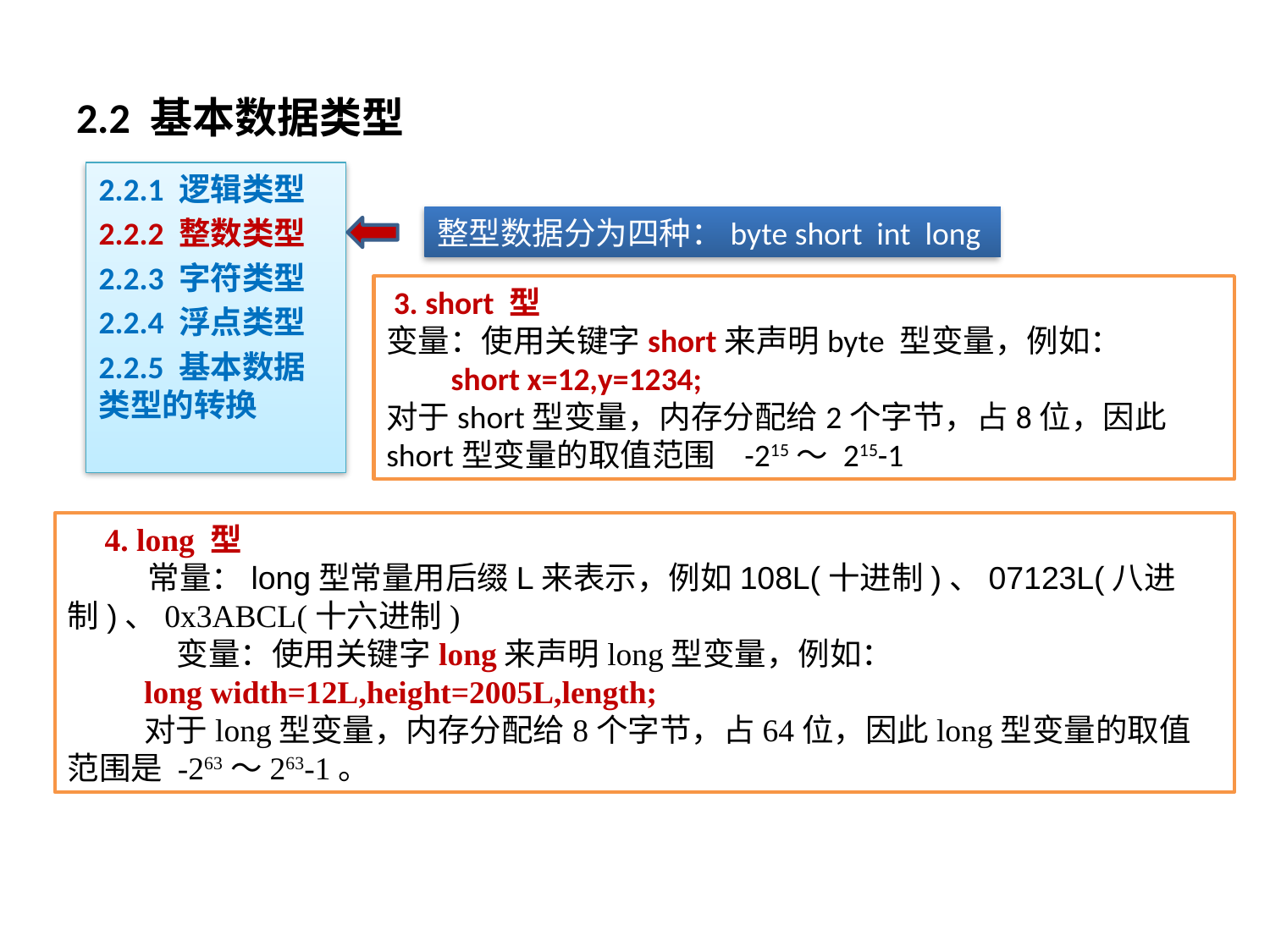

# 2.2 基本数据类型
2.2.1 逻辑类型
2.2.2 整数类型
2.2.3 字符类型
2.2.4 浮点类型
2.2.5 基本数据类型的转换

整型数据分为四种：byte short  int  long

 3. short 型
变量：使用关键字short来声明byte 型变量，例如：
         short x=12,y=1234;
对于short型变量，内存分配给2个字节，占8位，因此short型变量的取值范围   -215～ 215-1
4. long 型
     常量：long型常量用后缀L来表示，例如108L(十进制)、07123L(八进制)、0x3ABCL(十六进制)
         变量：使用关键字long来声明long型变量，例如：
long width=12L,height=2005L,length;
对于long型变量，内存分配给8个字节，占64位，因此long型变量的取值范围是 -263～263-1。